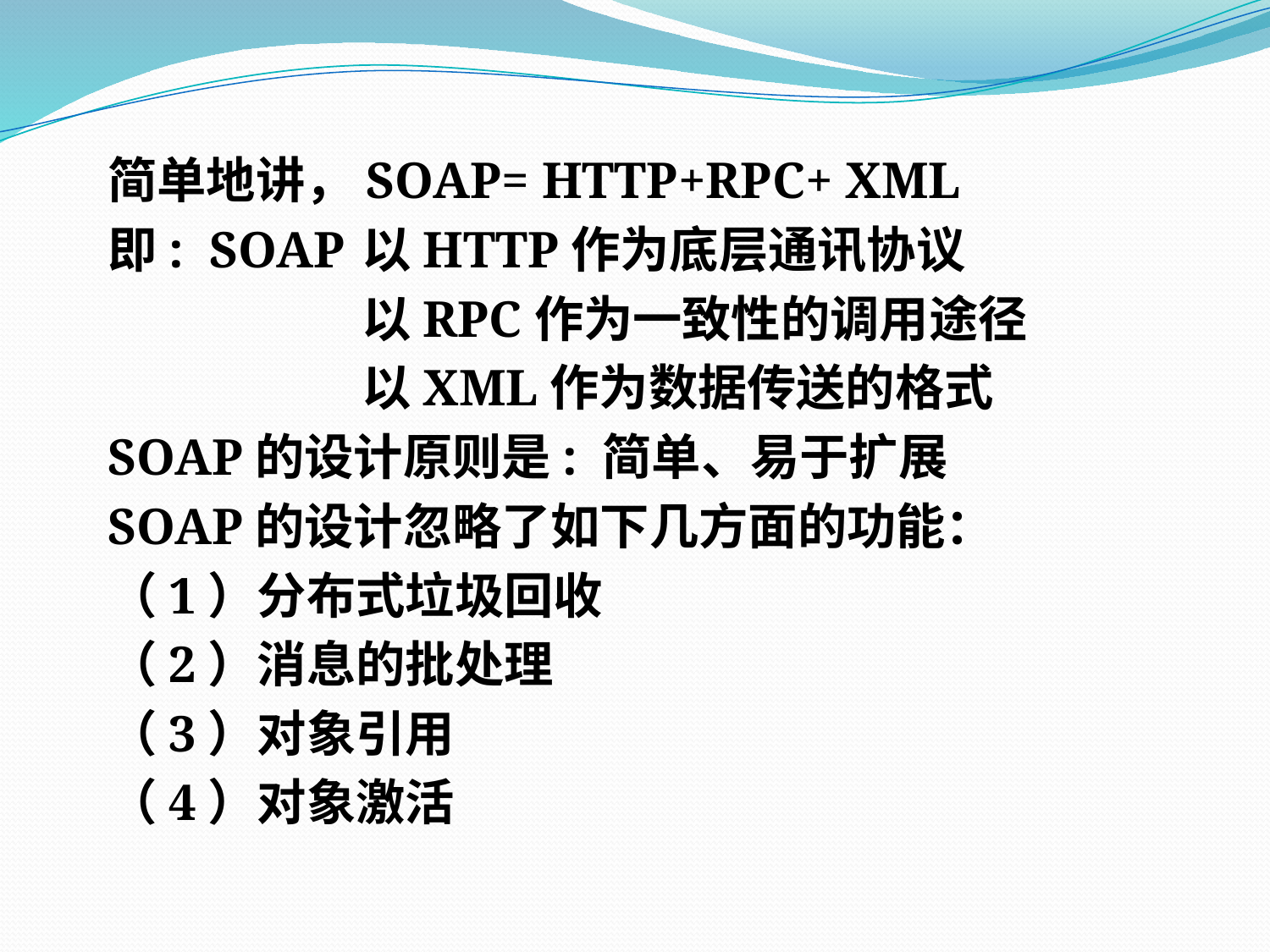

简单地讲，SOAP= HTTP+RPC+ XML
即:  SOAP	以HTTP作为底层通讯协议
		以RPC作为一致性的调用途径
		以XML作为数据传送的格式
SOAP的设计原则是: 简单、易于扩展
SOAP的设计忽略了如下几方面的功能：
（1）分布式垃圾回收
（2）消息的批处理
（3）对象引用
（4）对象激活